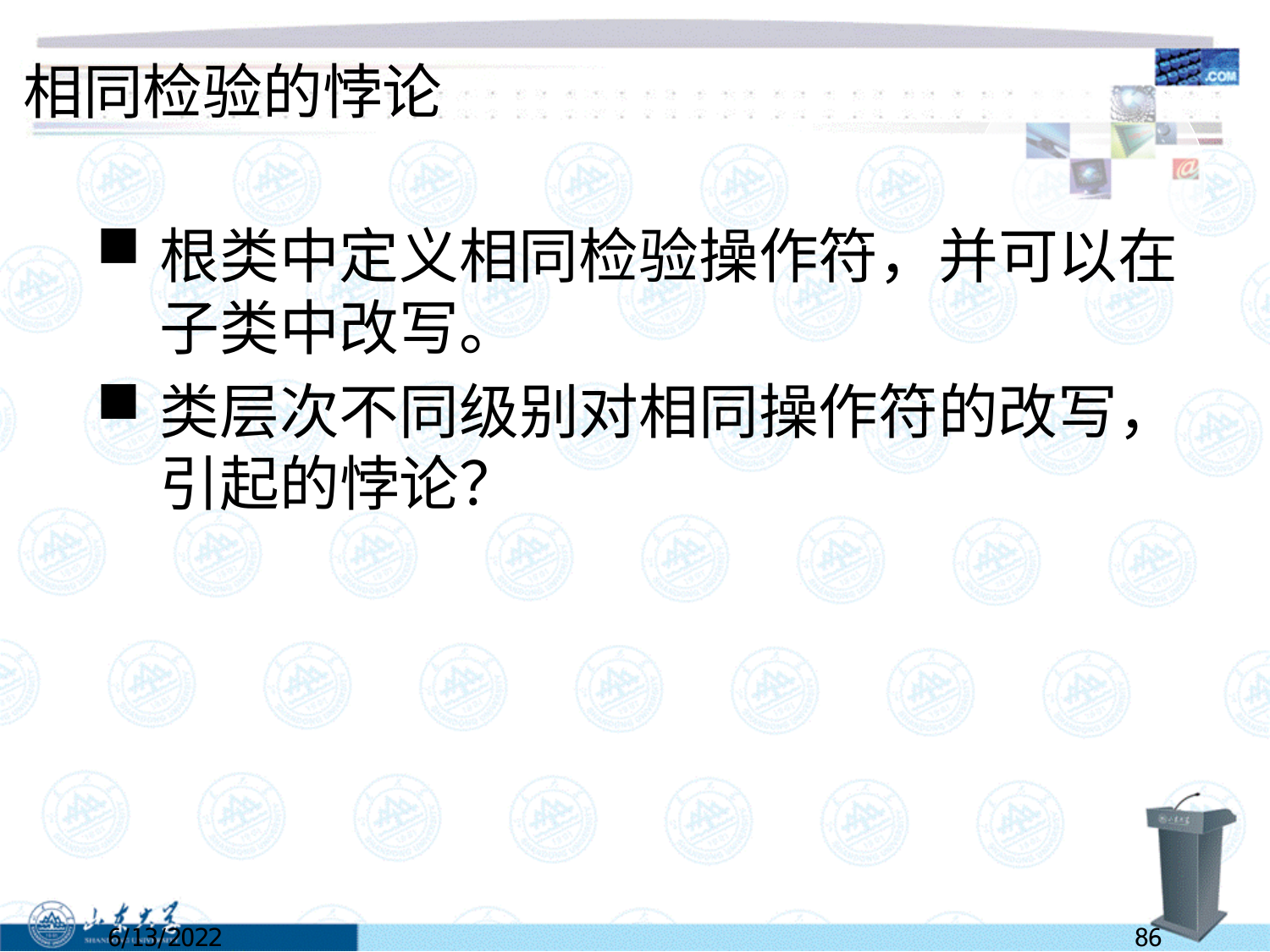

# 相同检验的悖论
根类中定义相同检验操作符，并可以在子类中改写。
类层次不同级别对相同操作符的改写，引起的悖论？

6/13/2022
86